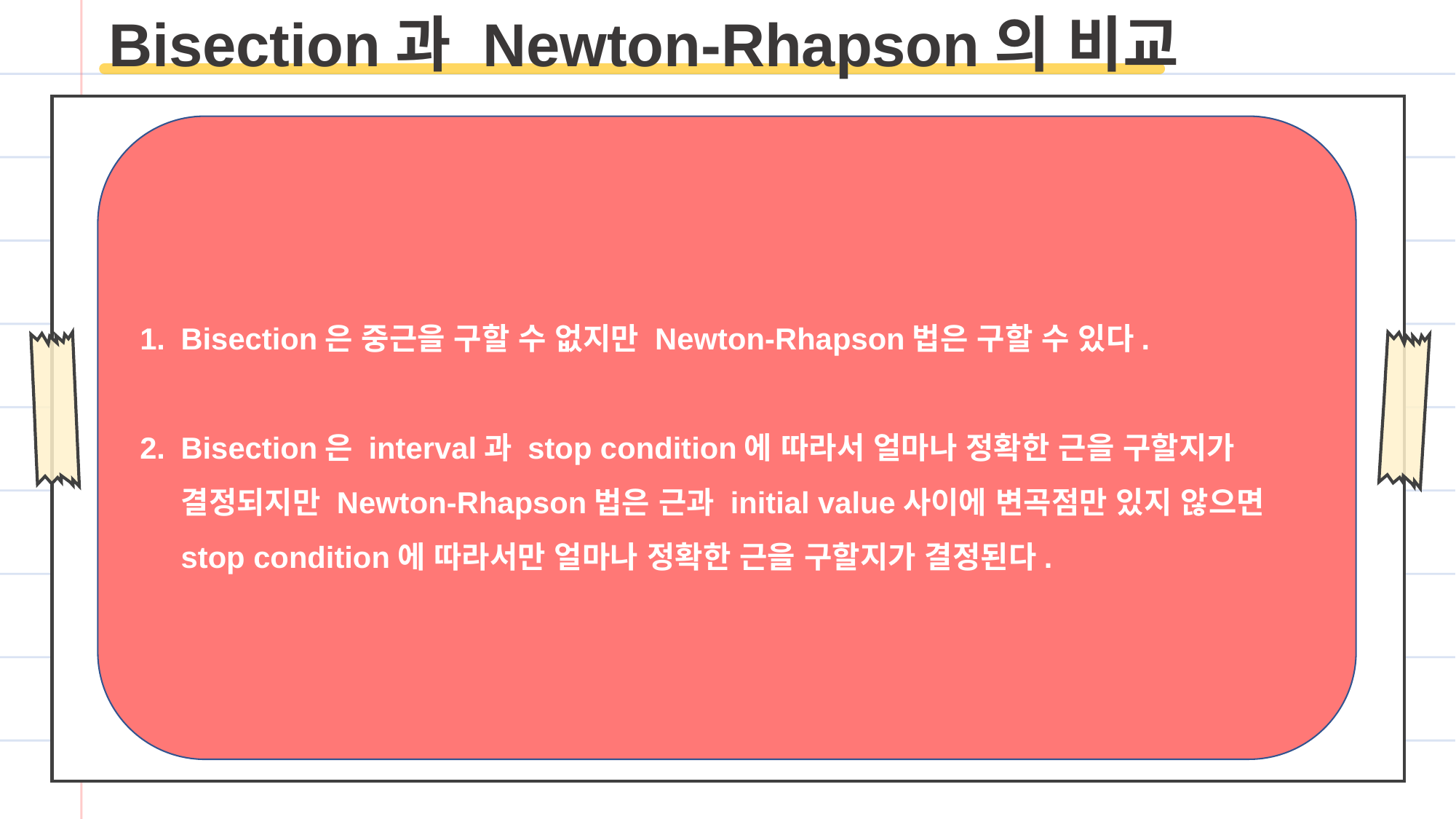

Bisection과 Newton-Rhapson의 비교

Bisection은 중근을 구할 수 없지만 Newton-Rhapson법은 구할 수 있다.

Bisection은 interval과 stop condition에 따라서 얼마나 정확한 근을 구할지가 결정되지만 Newton-Rhapson법은 근과 initial value사이에 변곡점만 있지 않으면 stop condition에 따라서만 얼마나 정확한 근을 구할지가 결정된다.